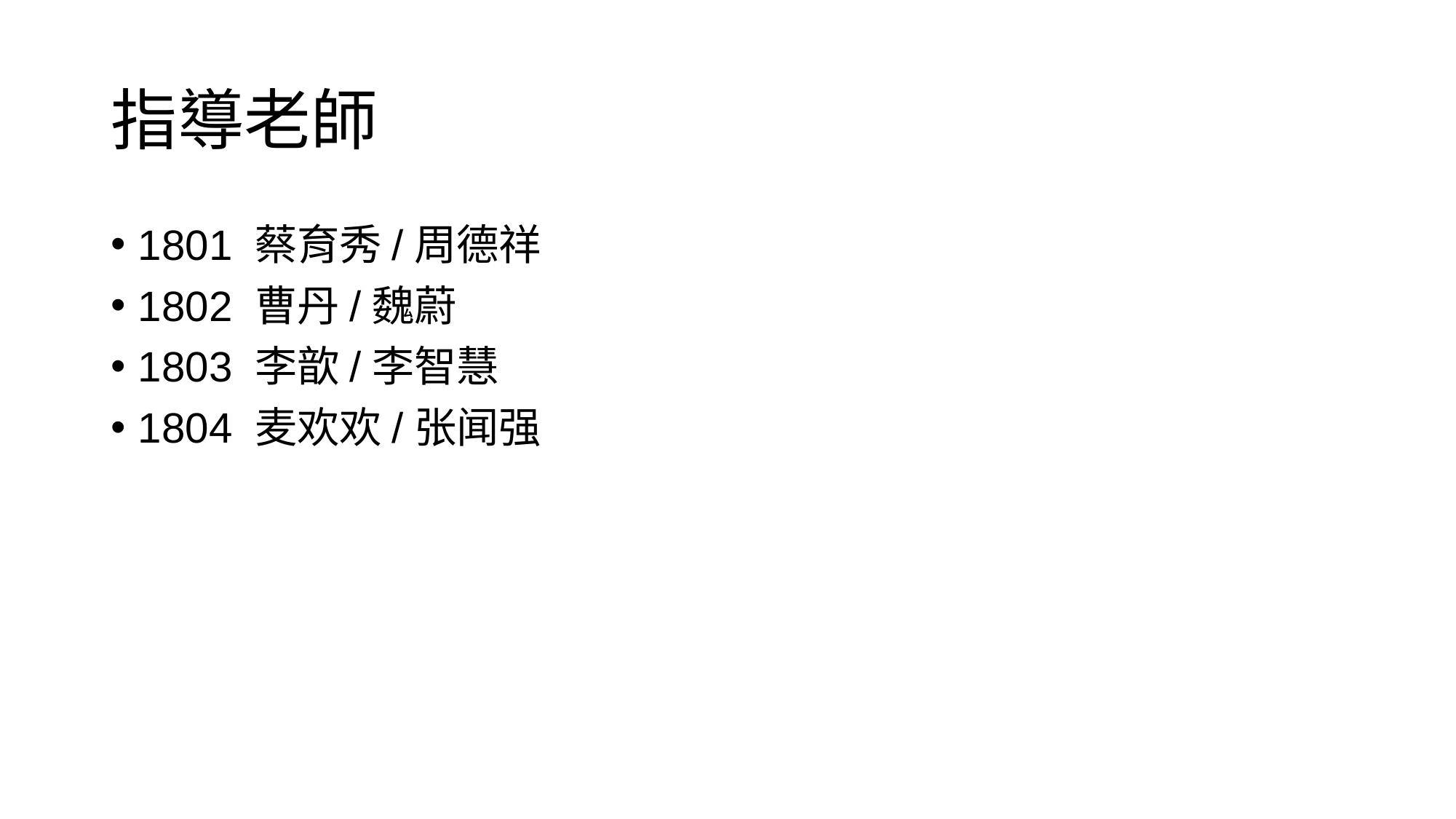

# 指導老師
1801 蔡育秀/周德祥
1802 曹丹/魏蔚
1803 李歆/李智慧
1804 麦欢欢/张闻强